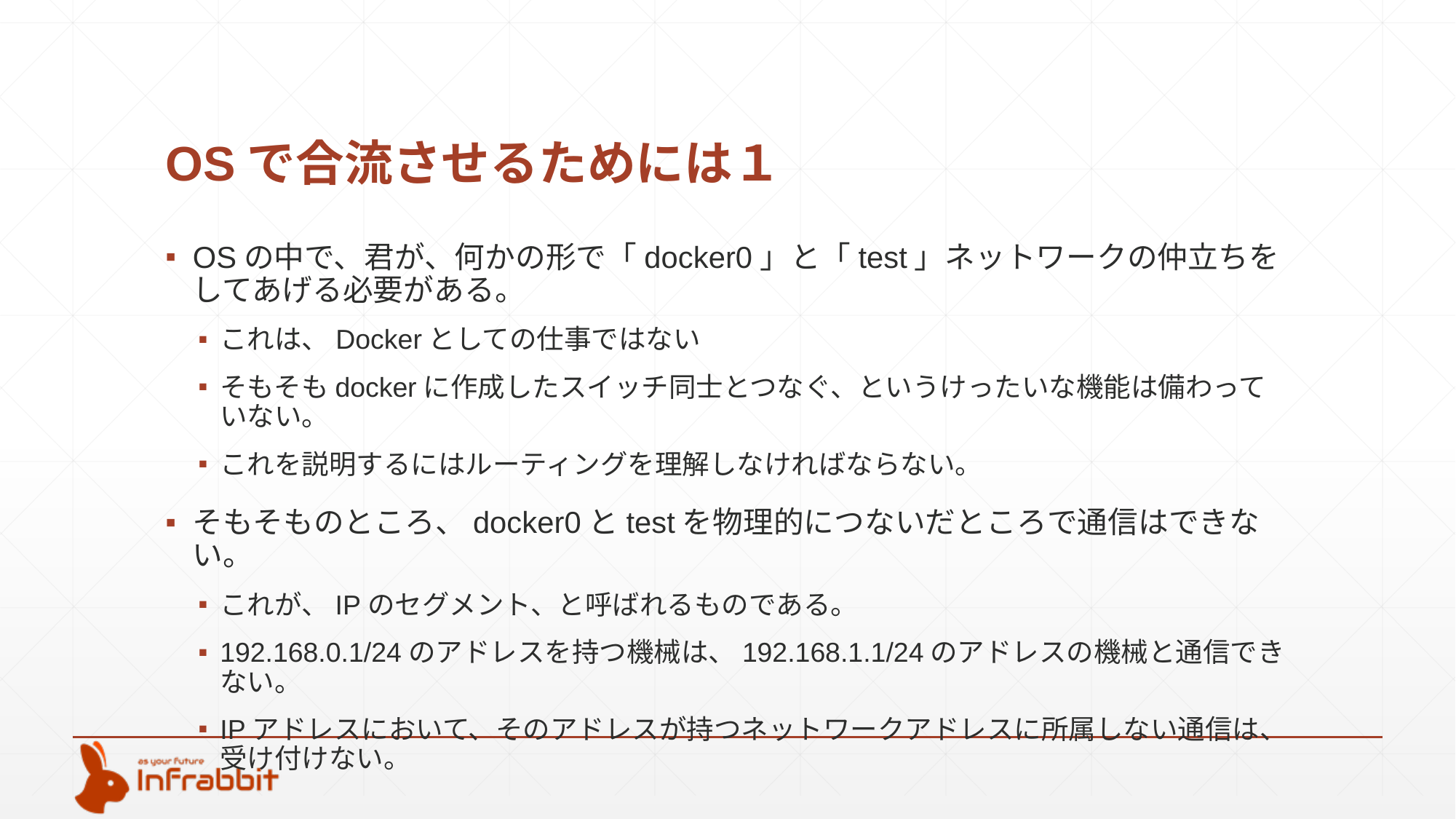

# OSで合流させるためには１
OSの中で、君が、何かの形で「docker0」と「test」ネットワークの仲立ちをしてあげる必要がある。
これは、Dockerとしての仕事ではない
そもそもdockerに作成したスイッチ同士とつなぐ、というけったいな機能は備わっていない。
これを説明するにはルーティングを理解しなければならない。
そもそものところ、docker0とtestを物理的につないだところで通信はできない。
これが、IPのセグメント、と呼ばれるものである。
192.168.0.1/24のアドレスを持つ機械は、192.168.1.1/24のアドレスの機械と通信できない。
IPアドレスにおいて、そのアドレスが持つネットワークアドレスに所属しない通信は、受け付けない。